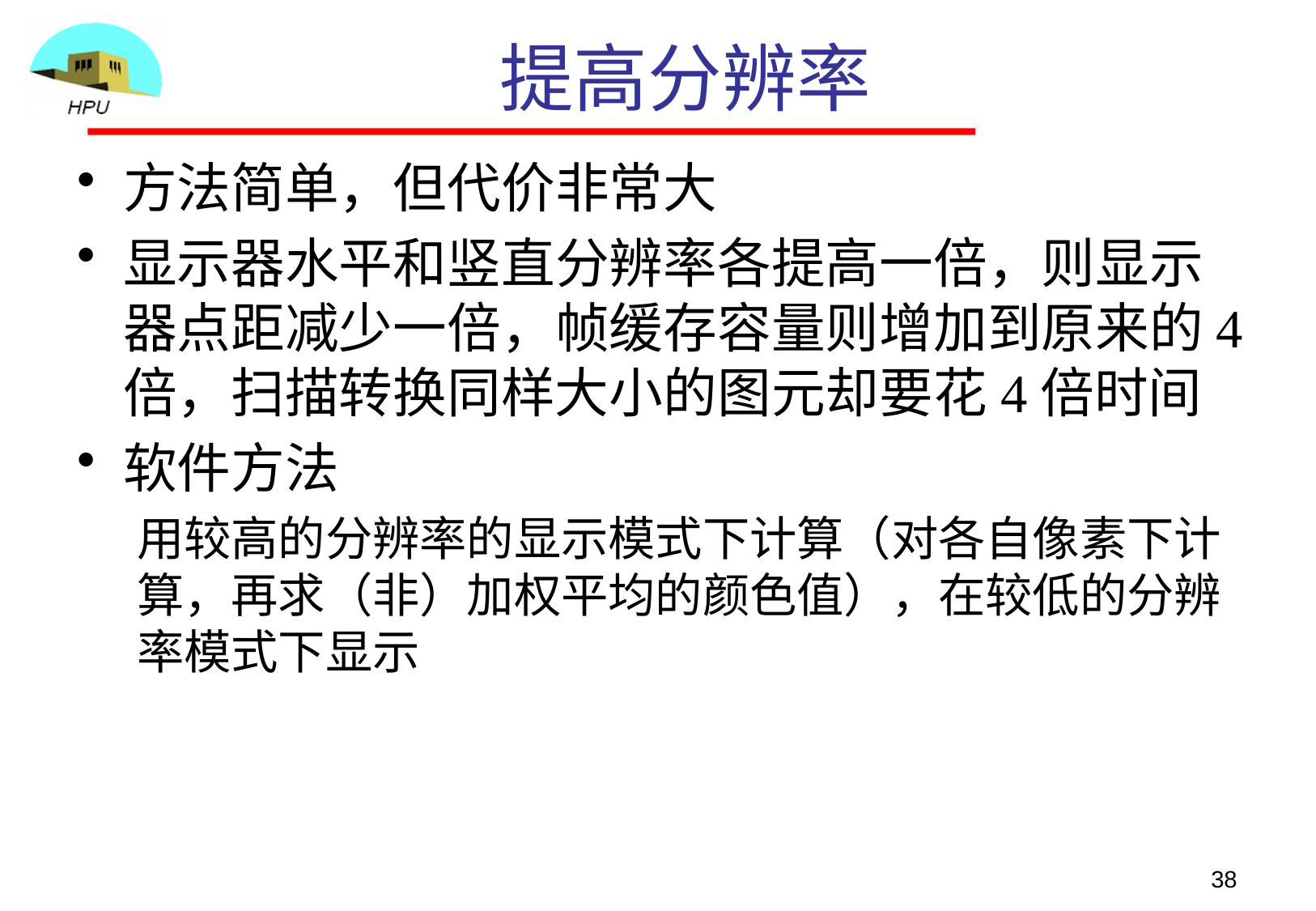

# 提高分辨率
方法简单，但代价非常大
显示器水平和竖直分辨率各提高一倍，则显示器点距减少一倍，帧缓存容量则增加到原来的4倍，扫描转换同样大小的图元却要花4倍时间
软件方法
用较高的分辨率的显示模式下计算（对各自像素下计算，再求（非）加权平均的颜色值），在较低的分辨率模式下显示
38